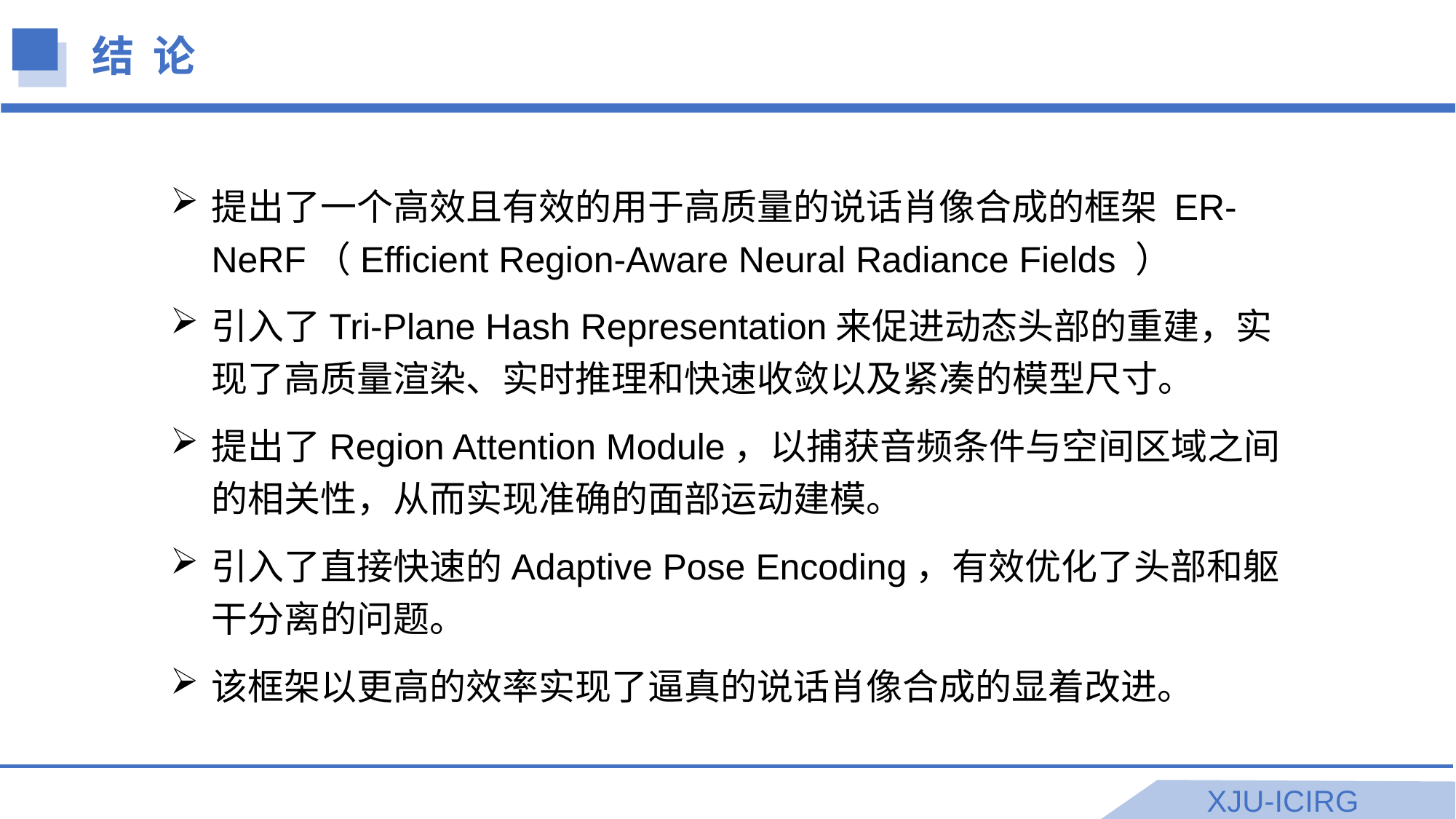

结  论

提出了一个高效且有效的用于高质量的说话肖像合成的框架 ER-NeRF（Efficient Region-Aware Neural Radiance Fields ）
引入了Tri-Plane Hash Representation来促进动态头部的重建，实现了高质量渲染、实时推理和快速收敛以及紧凑的模型尺寸。
提出了Region Attention Module，以捕获音频条件与空间区域之间的相关性，从而实现准确的面部运动建模。
引入了直接快速的Adaptive Pose Encoding，有效优化了头部和躯干分离的问题。
该框架以更高的效率实现了逼真的说话肖像合成的显着改进。
XJU-ICIRG